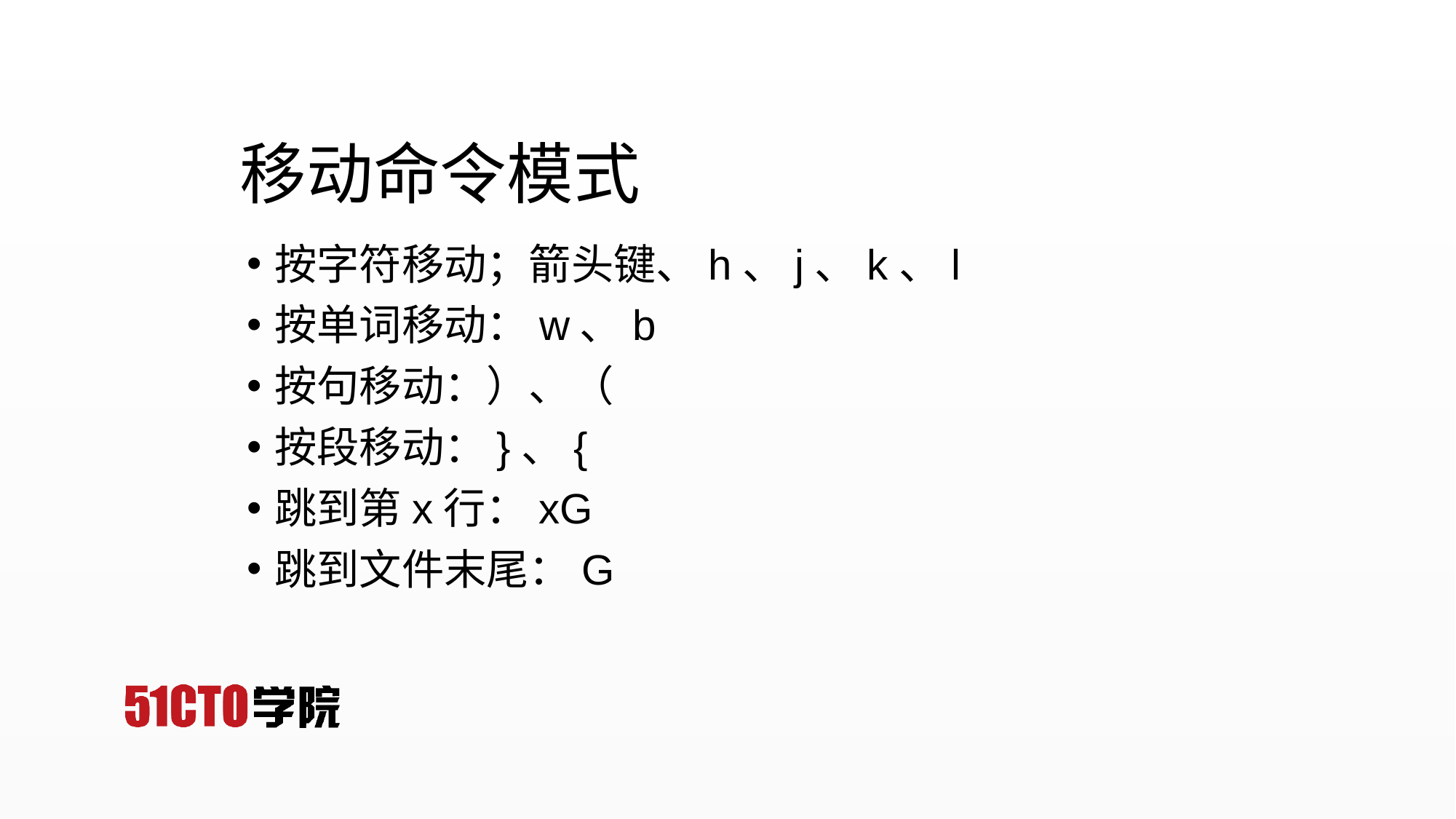

# 移动命令模式
按字符移动；箭头键、h、j、k、l
按单词移动：w、b
按句移动：）、（
按段移动：}、{
跳到第x行：xG
跳到文件末尾：G